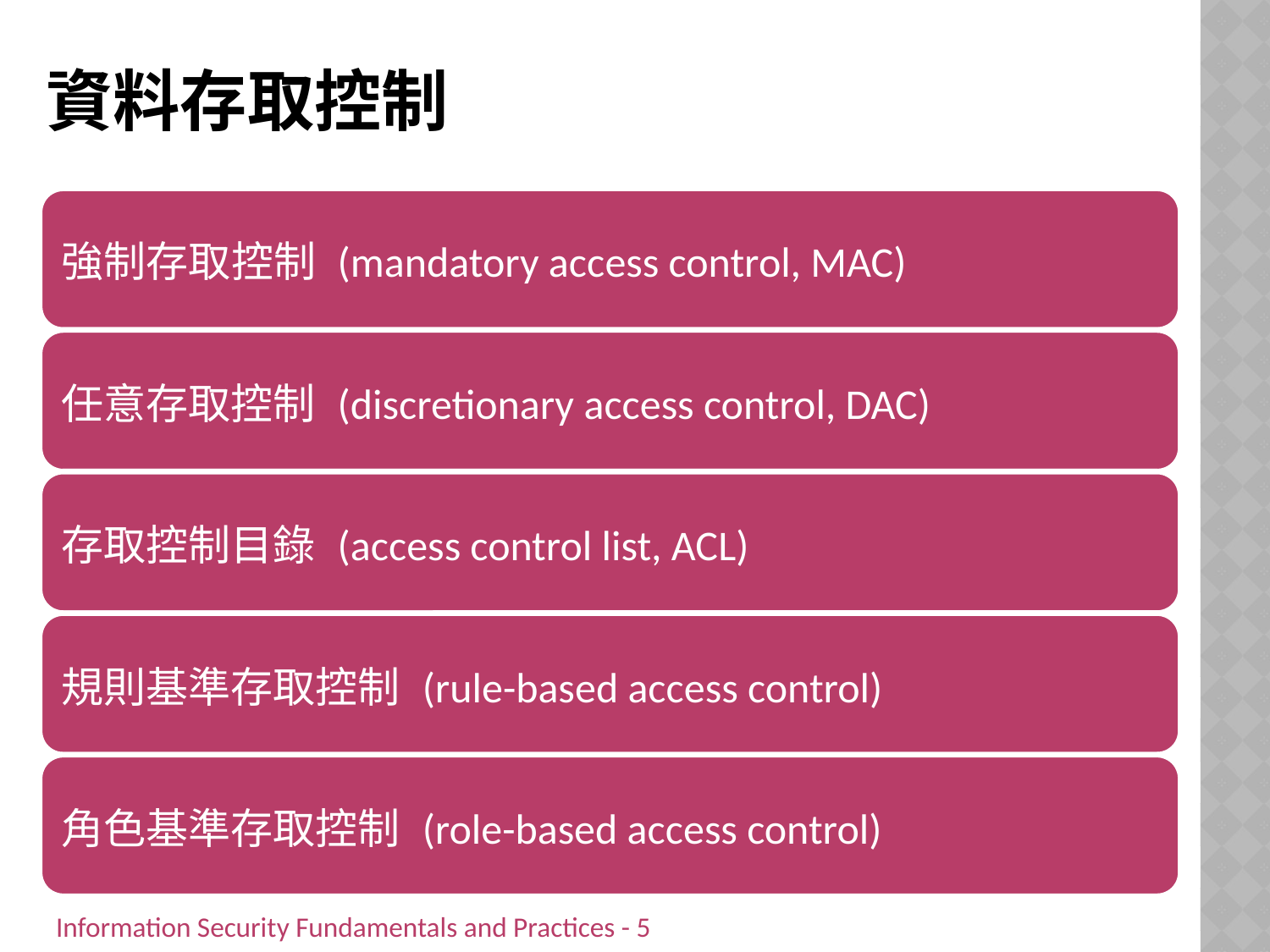

# 資料存取控制
強制存取控制 (mandatory access control, MAC)
任意存取控制 (discretionary access control, DAC)
存取控制目錄 (access control list, ACL)
規則基準存取控制 (rule-based access control)
角色基準存取控制 (role-based access control)